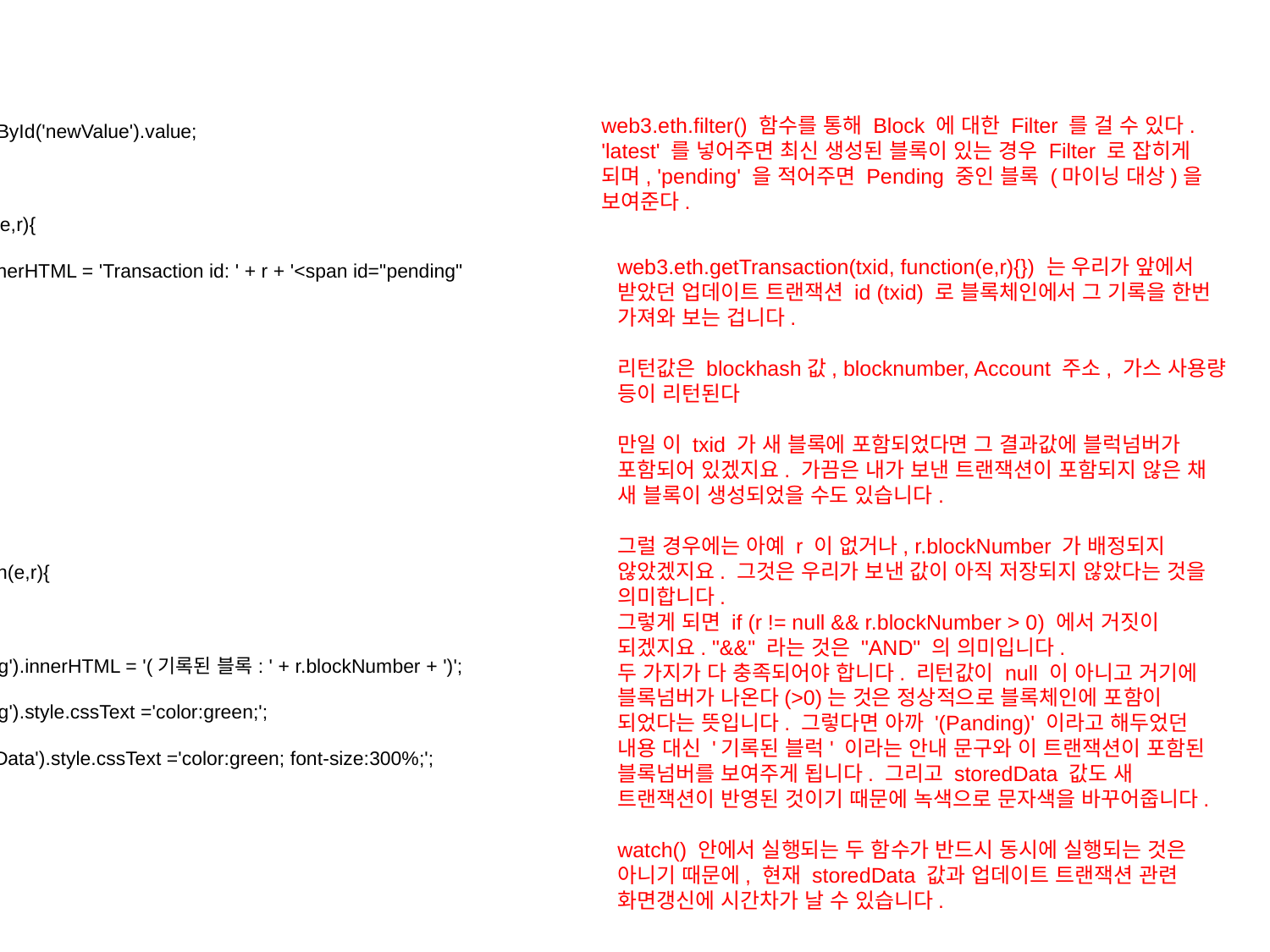

function setValue() {

  var newValue = document.getElementById('newValue').value;

  var txid

  simpleStorage.set(newValue, function(e,r){

    document.getElementById('result').innerHTML = 'Transaction id: ' + r + '<span id="pending" style="color:red;">(Pending)</span>';

    txid = r;

  });

  var filter = web3.eth.filter('latest');

  filter.watch(function(e, r) {

    getValue();

    web3.eth.getTransaction(txid, function(e,r){

      if (r != null && r.blockNumber > 0) {

        document.getElementById('pending').innerHTML = '(기록된 블록: ' + r.blockNumber + ')';

        document.getElementById('pending').style.cssText ='color:green;';

        document.getElementById('storedData').style.cssText ='color:green; font-size:300%;';

        filter.stopWatching();

      }

   });

 });

}
web3.eth.filter() 함수를 통해 Block 에 대한 Filter 를 걸 수 있다. 'latest' 를 넣어주면 최신 생성된 블록이 있는 경우 Filter 로 잡히게 되며, 'pending' 을 적어주면 Pending 중인 블록 (마이닝 대상)을 보여준다.

web3.eth.getTransaction(txid, function(e,r){}) 는 우리가 앞에서 받았던 업데이트 트랜잭션 id (txid) 로 블록체인에서 그 기록을 한번 가져와 보는 겁니다.

리턴값은 blockhash값, blocknumber, Account 주소, 가스 사용량 등이 리턴된다

만일 이 txid 가 새 블록에 포함되었다면 그 결과값에 블럭넘버가 포함되어 있겠지요. 가끔은 내가 보낸 트랜잭션이 포함되지 않은 채 새 블록이 생성되었을 수도 있습니다.

그럴 경우에는 아예 r 이 없거나, r.blockNumber 가 배정되지 않았겠지요. 그것은 우리가 보낸 값이 아직 저장되지 않았다는 것을 의미합니다.
그렇게 되면 if (r != null && r.blockNumber > 0) ﻿에서 거짓이 되겠지요. "&&" 라는 것은 "AND" 의 의미입니다.
두 가지가 다 충족되어야 합니다. 리턴값이 null 이 아니고 거기에 블록넘버가 나온다(>0)는 것은 정상적으로 블록체인에 포함이 되었다는 뜻입니다. 그렇다면 아까 '(Panding)' 이라고 해두었던 내용 대신 '기록된 블럭' 이라는 안내 문구와 이 트랜잭션이 포함된 블록넘버를 보여주게 됩니다. 그리고 storedData 값도 새 트랜잭션이 반영된 것이기 때문에 녹색으로 문자색을 바꾸어줍니다.

watch() 안에서 실행되는 두 함수가 반드시 동시에 실행되는 것은 아니기 때문에, 현재 storedData 값과 업데이트 트랜잭션 관련 화면갱신에 시간차가 날 수 있습니다.